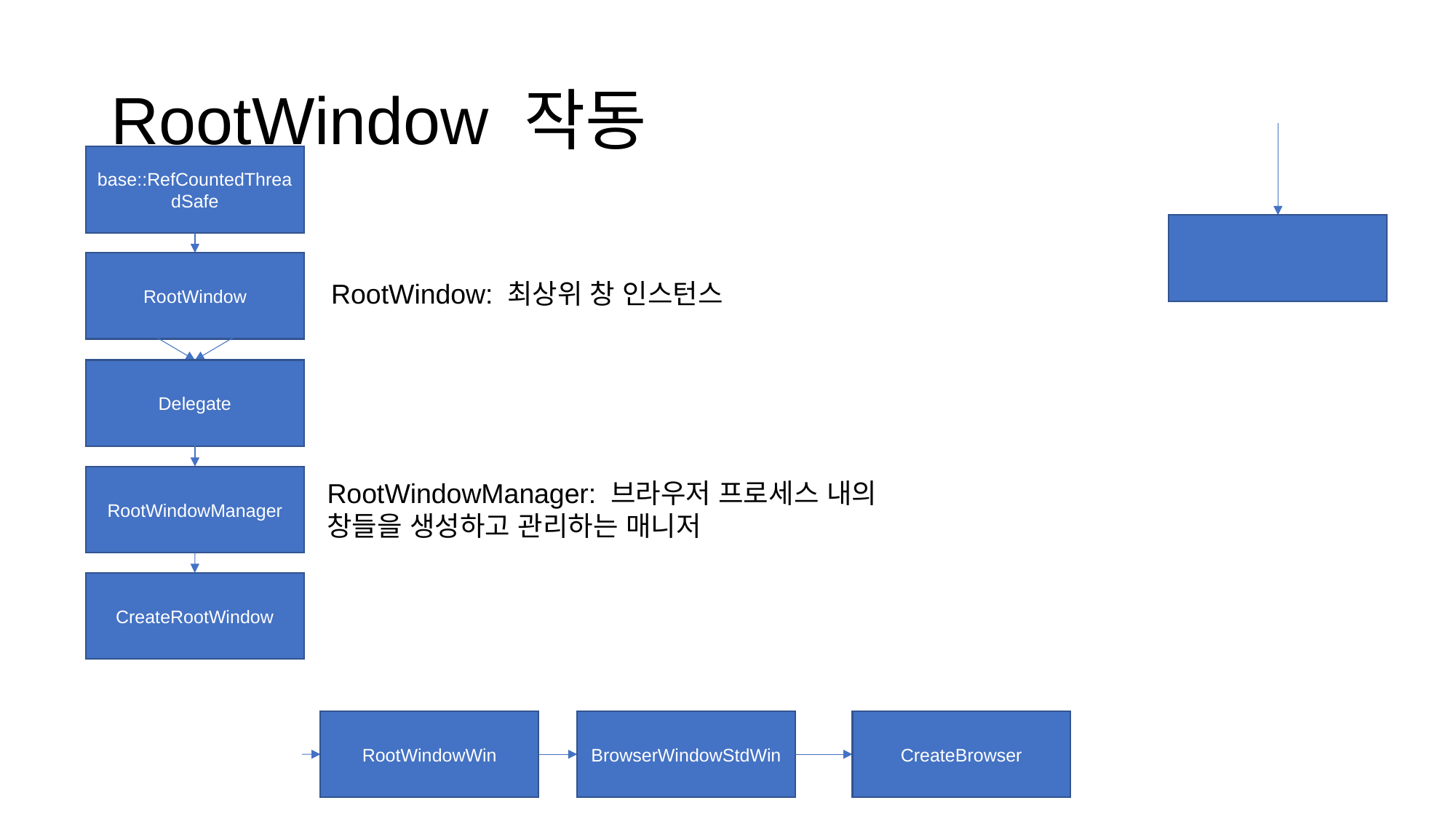

# RootWindow 작동
base::RefCountedThreadSafe

RootWindow
RootWindow: 최상위 창 인스턴스

Delegate
RootWindowManager
RootWindowManager: 브라우저 프로세스 내의 창들을 생성하고 관리하는 매니저
CreateRootWindow
RootWindowWin
BrowserWindowStdWin
CreateBrowser